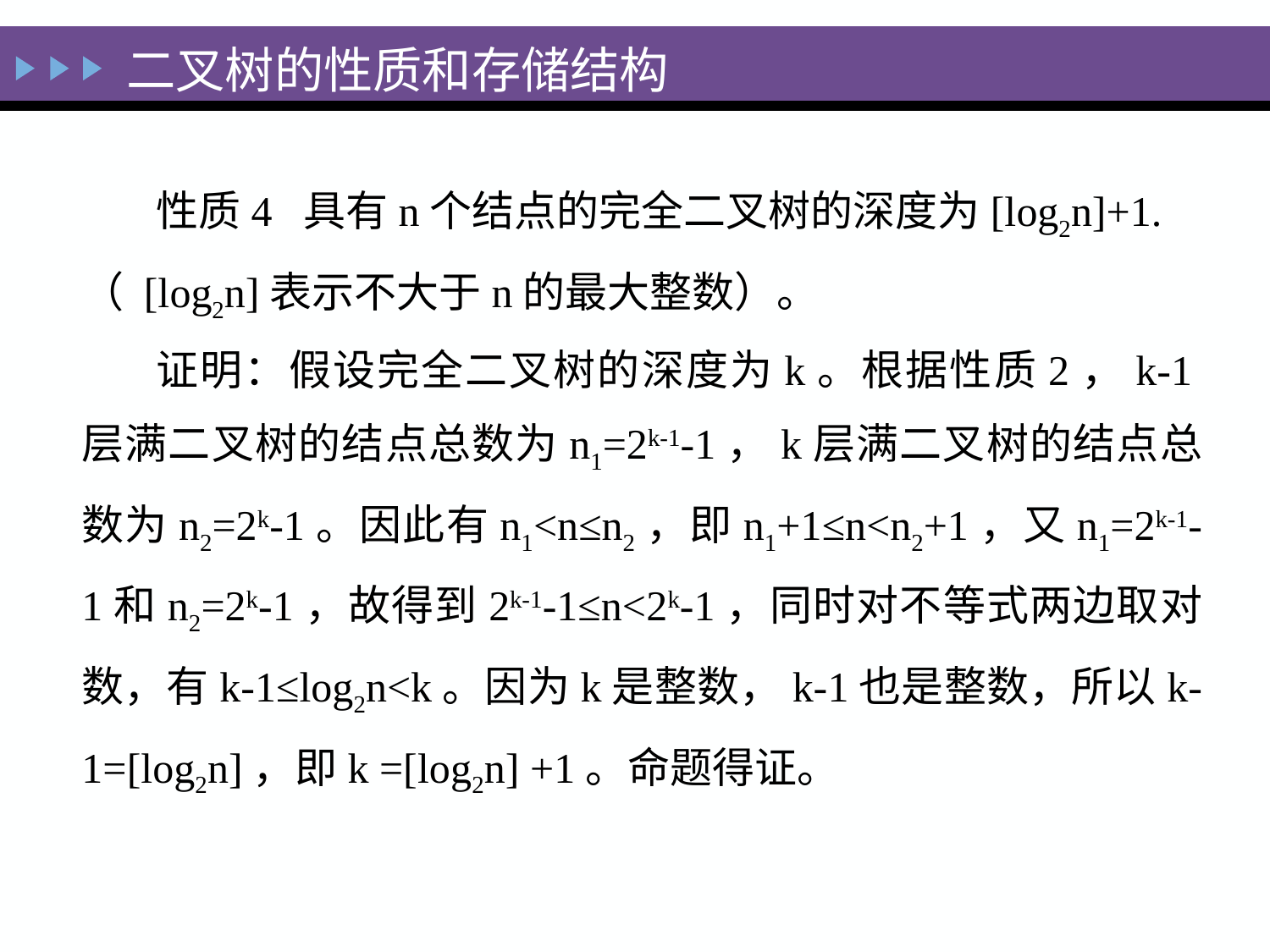

二叉树的性质和存储结构
性质4  具有n个结点的完全二叉树的深度为[log2n]+1.（ [log2n]表示不大于n的最大整数）。
证明：假设完全二叉树的深度为k。根据性质2，k-1层满二叉树的结点总数为n1=2k-1-1，k层满二叉树的结点总数为n2=2k-1。因此有n1<n≤n2，即n1+1≤n<n2+1，又n1=2k-1-1和n2=2k-1，故得到2k-1-1≤n<2k-1，同时对不等式两边取对数，有k-1≤log2n<k。因为k是整数，k-1也是整数，所以k-1=[log2n]，即k =[log2n] +1。命题得证。